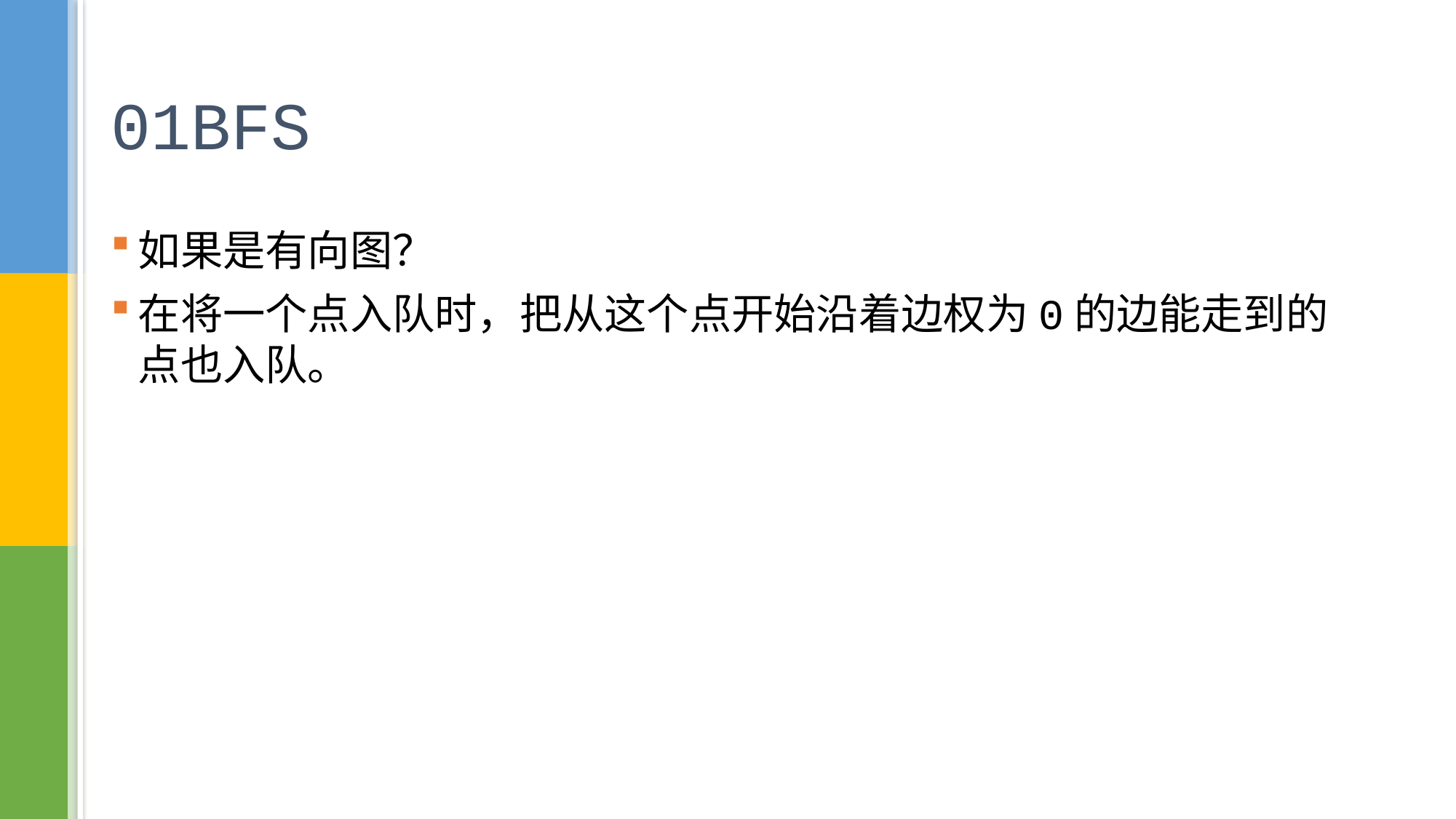

# 01BFS
如果是有向图？
在将一个点入队时，把从这个点开始沿着边权为0的边能走到的点也入队。